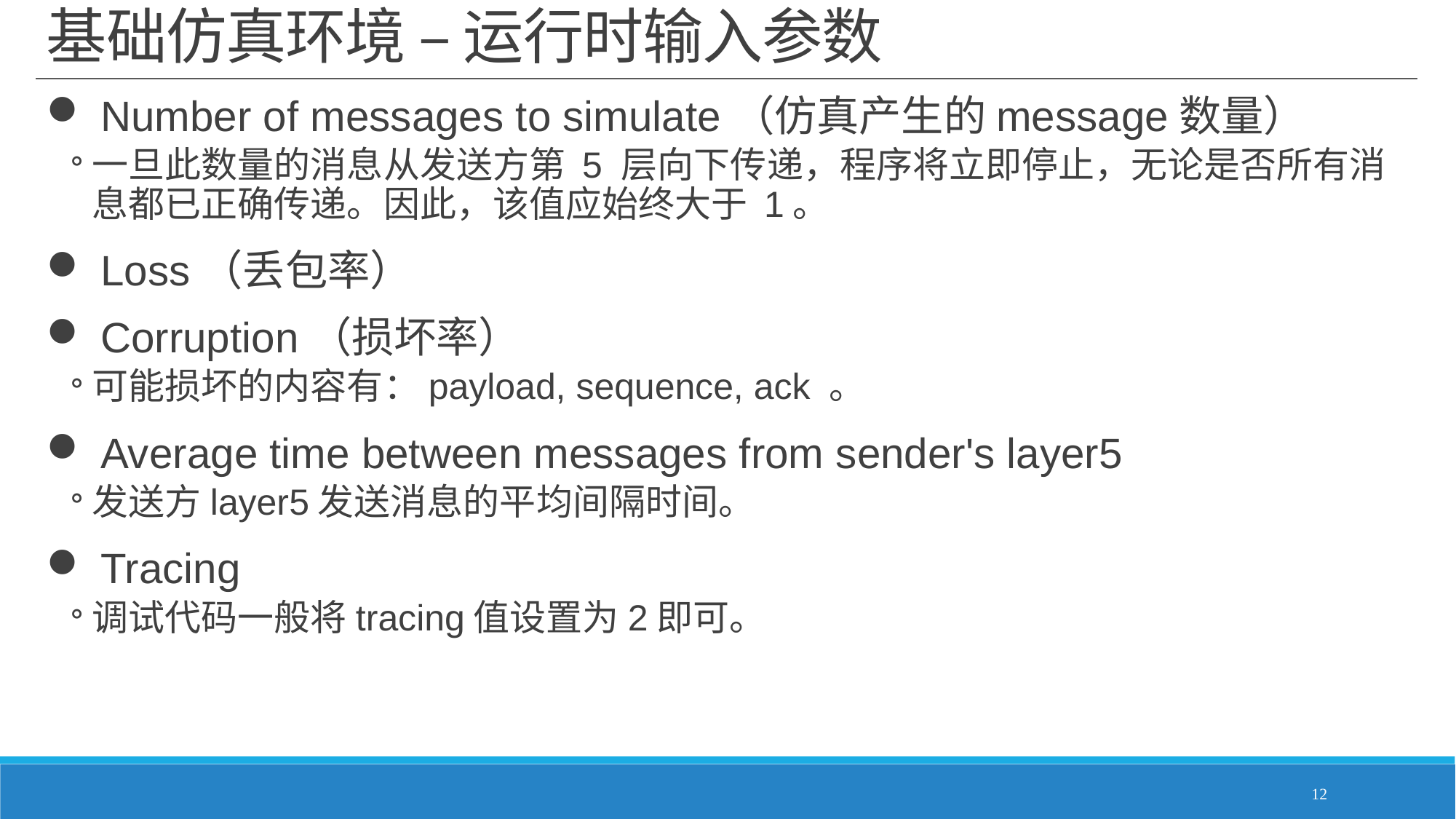

基础仿真环境 – 运行时输入参数
 Number of messages to simulate（仿真产生的message数量）
一旦此数量的消息从发送方第 5 层向下传递，程序将立即停止，无论是否所有消息都已正确传递。因此，该值应始终大于 1。
 Loss（丢包率）
 Corruption（损坏率）
可能损坏的内容有：payload, sequence, ack 。
 Average time between messages from sender's layer5
发送方layer5发送消息的平均间隔时间。
 Tracing
调试代码一般将tracing值设置为2即可。

12